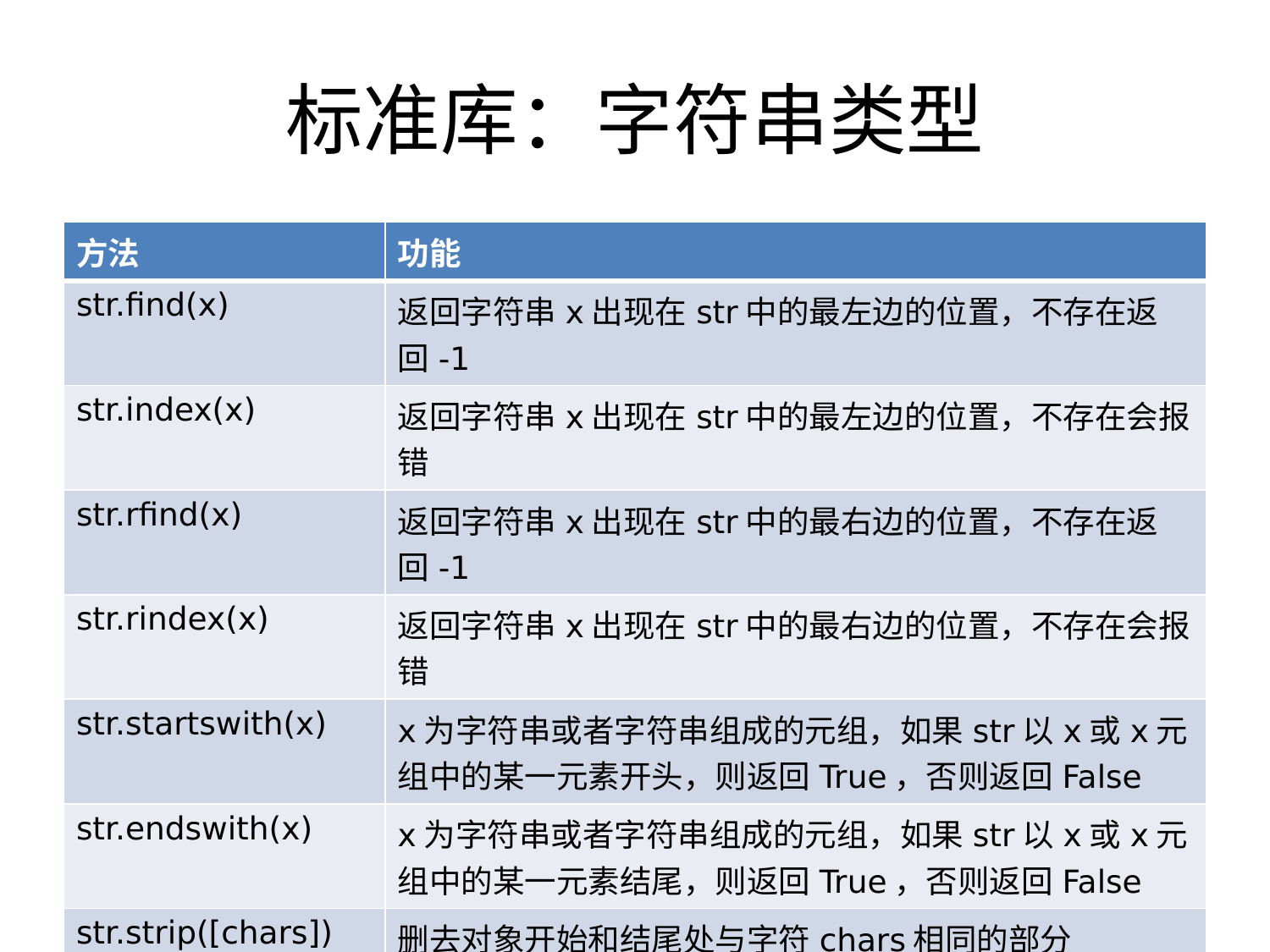

# 标准库：字符串类型
| 方法 | 功能 |
| --- | --- |
| str.find(x) | 返回字符串x出现在str中的最左边的位置，不存在返回-1 |
| str.index(x) | 返回字符串x出现在str中的最左边的位置，不存在会报错 |
| str.rfind(x) | 返回字符串x出现在str中的最右边的位置，不存在返回-1 |
| str.rindex(x) | 返回字符串x出现在str中的最右边的位置，不存在会报错 |
| str.startswith(x) | x为字符串或者字符串组成的元组，如果str以x或x元组中的某一元素开头，则返回True，否则返回False |
| str.endswith(x) | x为字符串或者字符串组成的元组，如果str以x或x元组中的某一元素结尾，则返回True，否则返回False |
| str.strip([chars]) | 删去对象开始和结尾处与字符chars相同的部分 |
| str.rstrip([chars]) | 删去对象结尾处与字符chars相同的部分 |